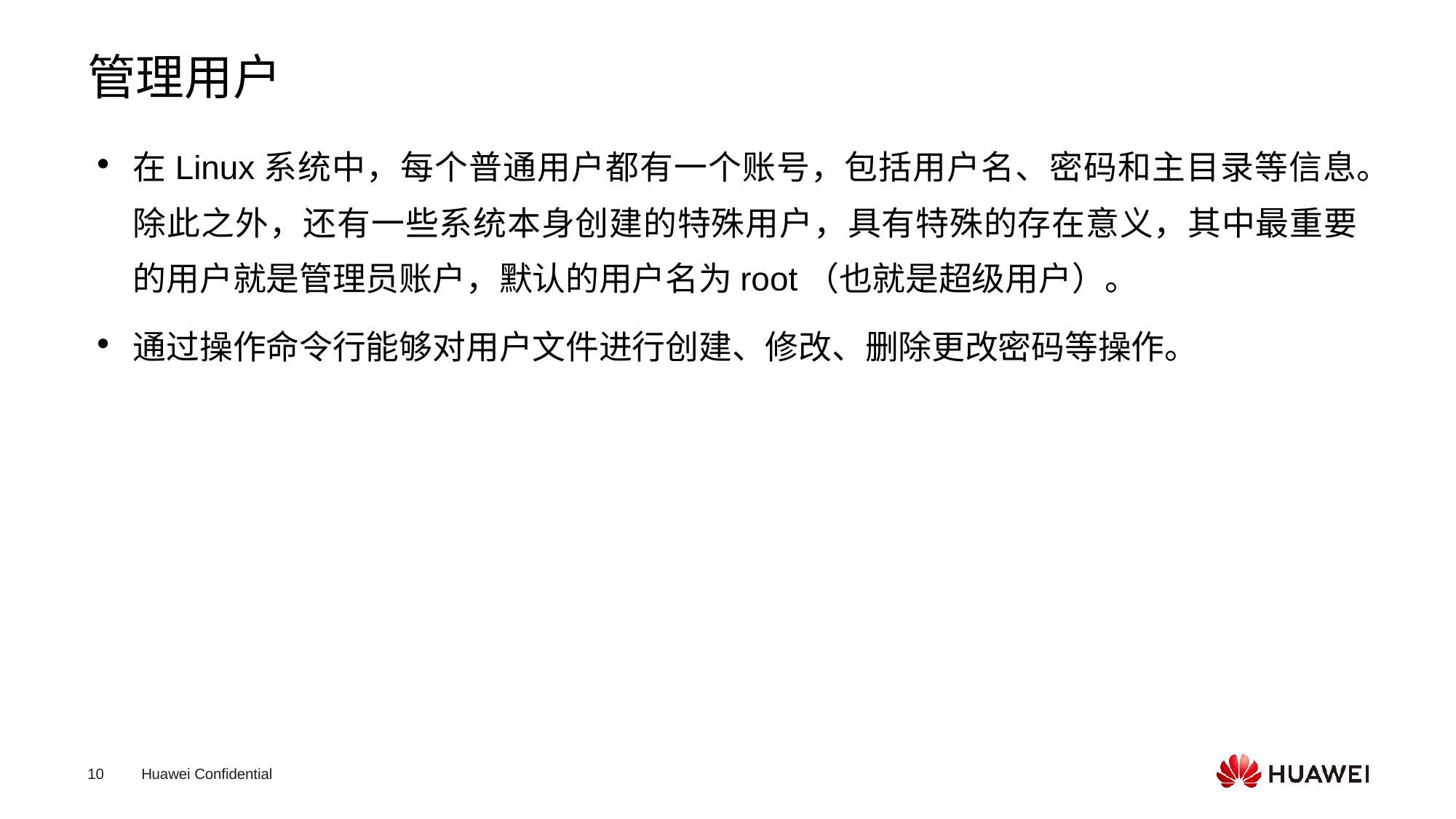

# 管理用户
在Linux系统中，每个普通用户都有一个账号，包括用户名、密码和主目录等信息。除此之外，还有一些系统本身创建的特殊用户，具有特殊的存在意义，其中最重要的用户就是管理员账户，默认的用户名为root（也就是超级用户）。
通过操作命令行能够对用户文件进行创建、修改、删除更改密码等操作。